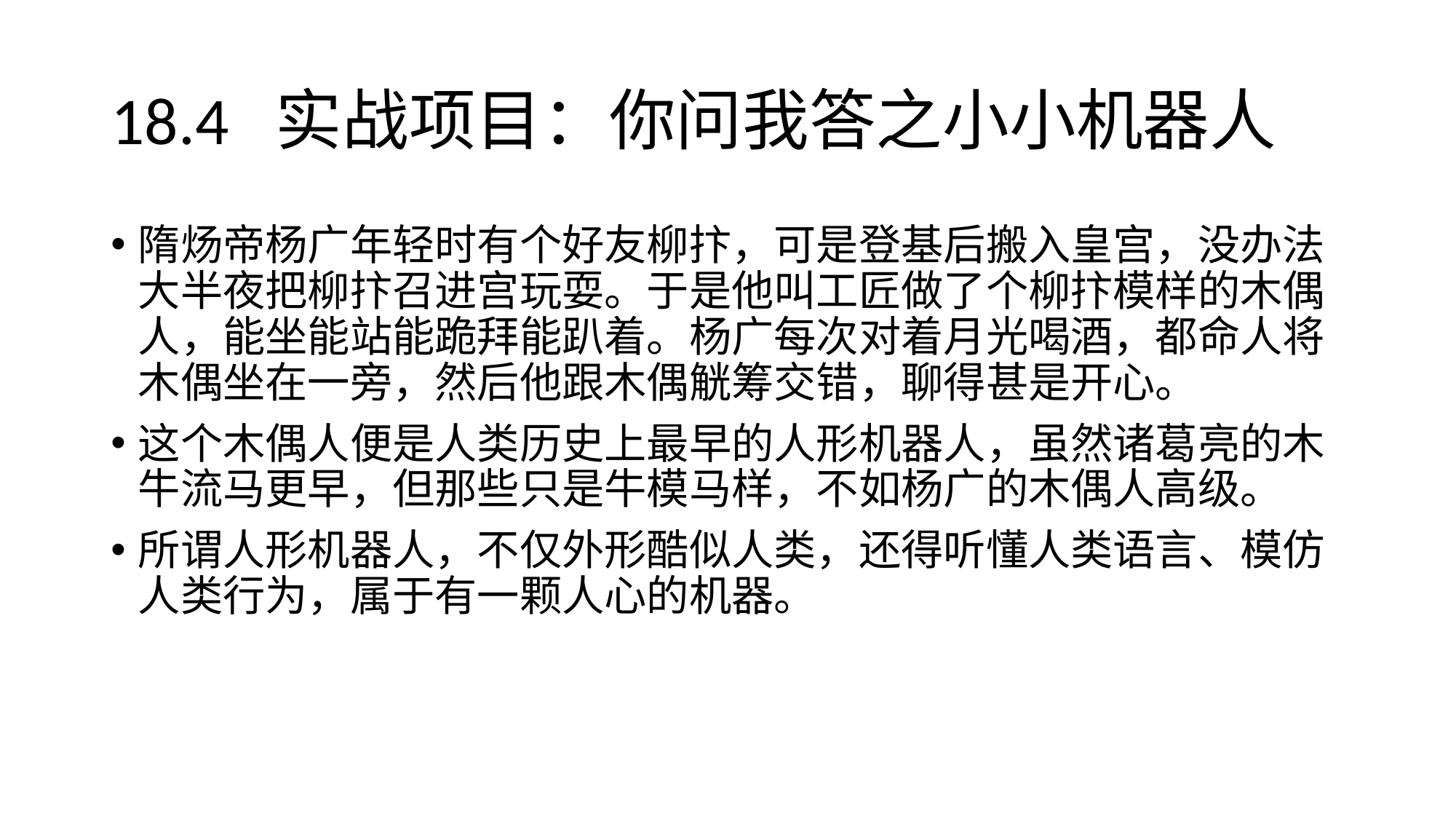

# 18.4  实战项目：你问我答之小小机器人
隋炀帝杨广年轻时有个好友柳抃，可是登基后搬入皇宫，没办法大半夜把柳抃召进宫玩耍。于是他叫工匠做了个柳抃模样的木偶人，能坐能站能跪拜能趴着。杨广每次对着月光喝酒，都命人将木偶坐在一旁，然后他跟木偶觥筹交错，聊得甚是开心。
这个木偶人便是人类历史上最早的人形机器人，虽然诸葛亮的木牛流马更早，但那些只是牛模马样，不如杨广的木偶人高级。
所谓人形机器人，不仅外形酷似人类，还得听懂人类语言、模仿人类行为，属于有一颗人心的机器。